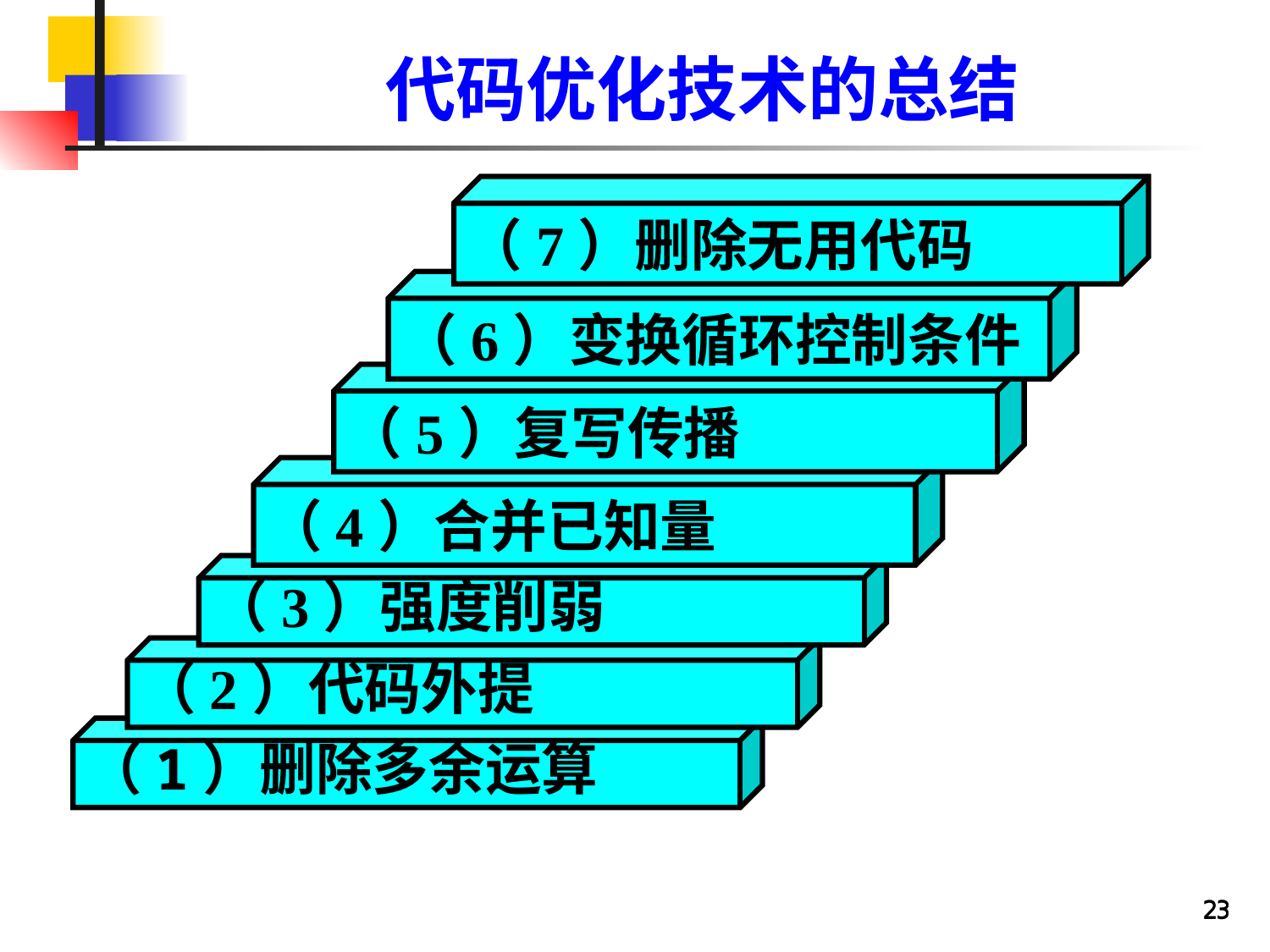

代码优化技术的总结
（7）删除无用代码
（6）变换循环控制条件
（5）复写传播
（4）合并已知量
（3）强度削弱
（2）代码外提
（1）删除多余运算
23
23